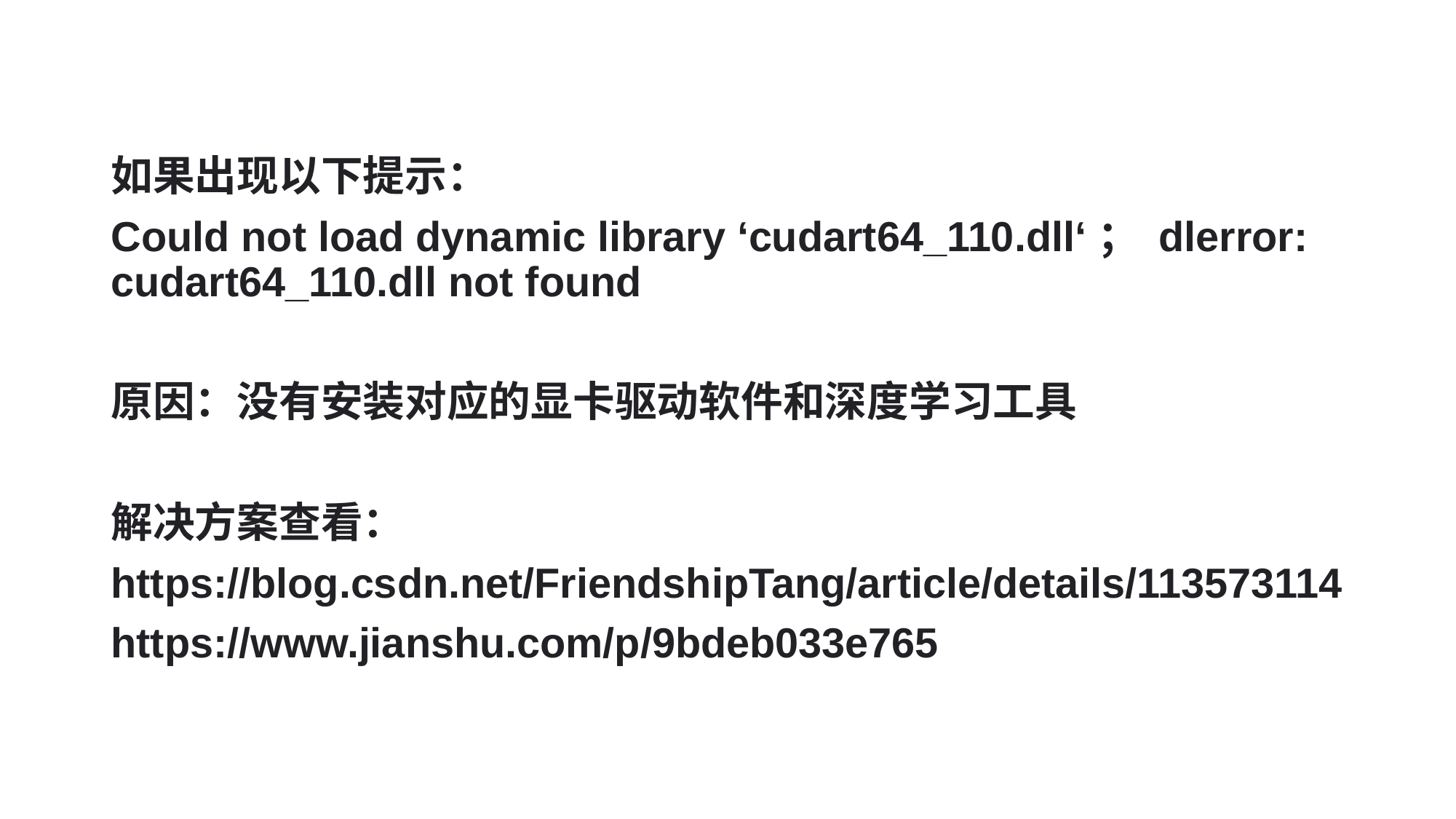

如果出现以下提示：
Could not load dynamic library ‘cudart64_110.dll‘； dlerror: cudart64_110.dll not found

原因：没有安装对应的显卡驱动软件和深度学习工具

解决方案查看：
https://blog.csdn.net/FriendshipTang/article/details/113573114
https://www.jianshu.com/p/9bdeb033e765